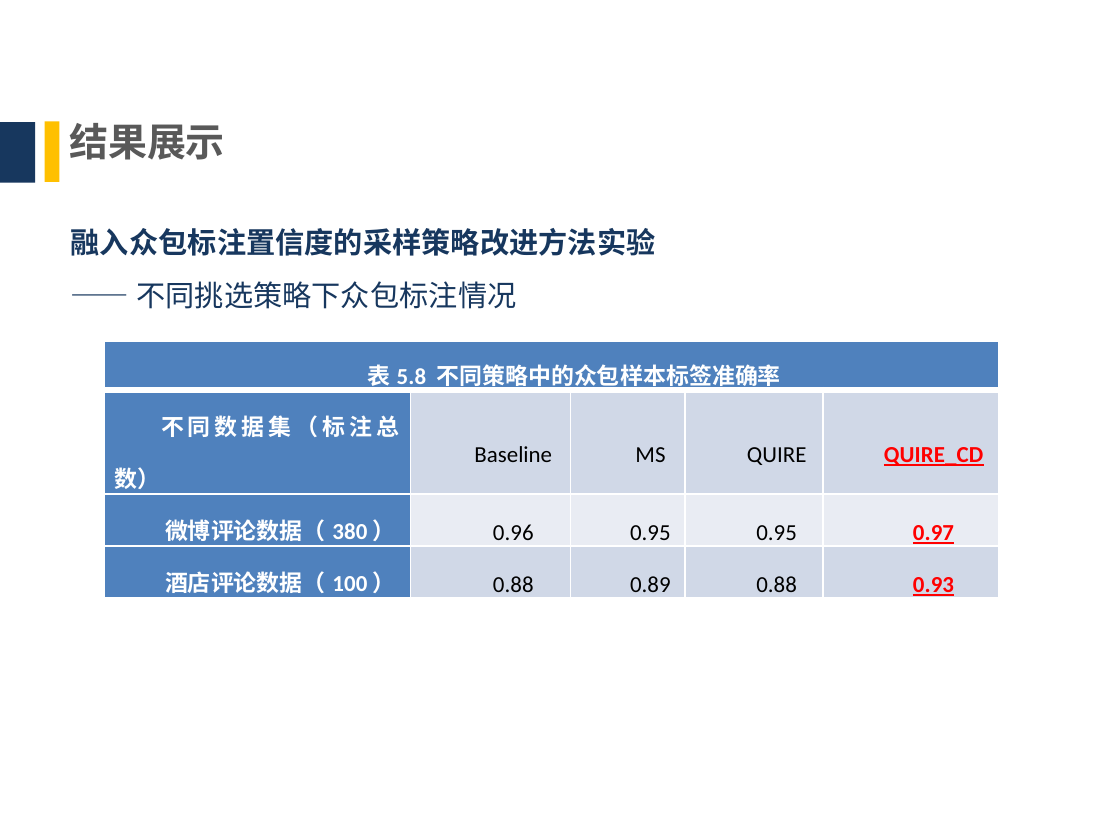

结果展示

融入众包标注置信度的采样策略改进方法实验
——不同挑选策略下众包标注情况
| 表5.8 不同策略中的众包样本标签准确率 |  |  |  |  |
| --- | --- | --- | --- | --- |
| 不同数据集（标注总数） | Baseline | MS | QUIRE | QUIRE\_CD |
| 微博评论数据（380） | 0.96 | 0.95 | 0.95 | 0.97 |
| 酒店评论数据（100） | 0.88 | 0.89 | 0.88 | 0.93 |